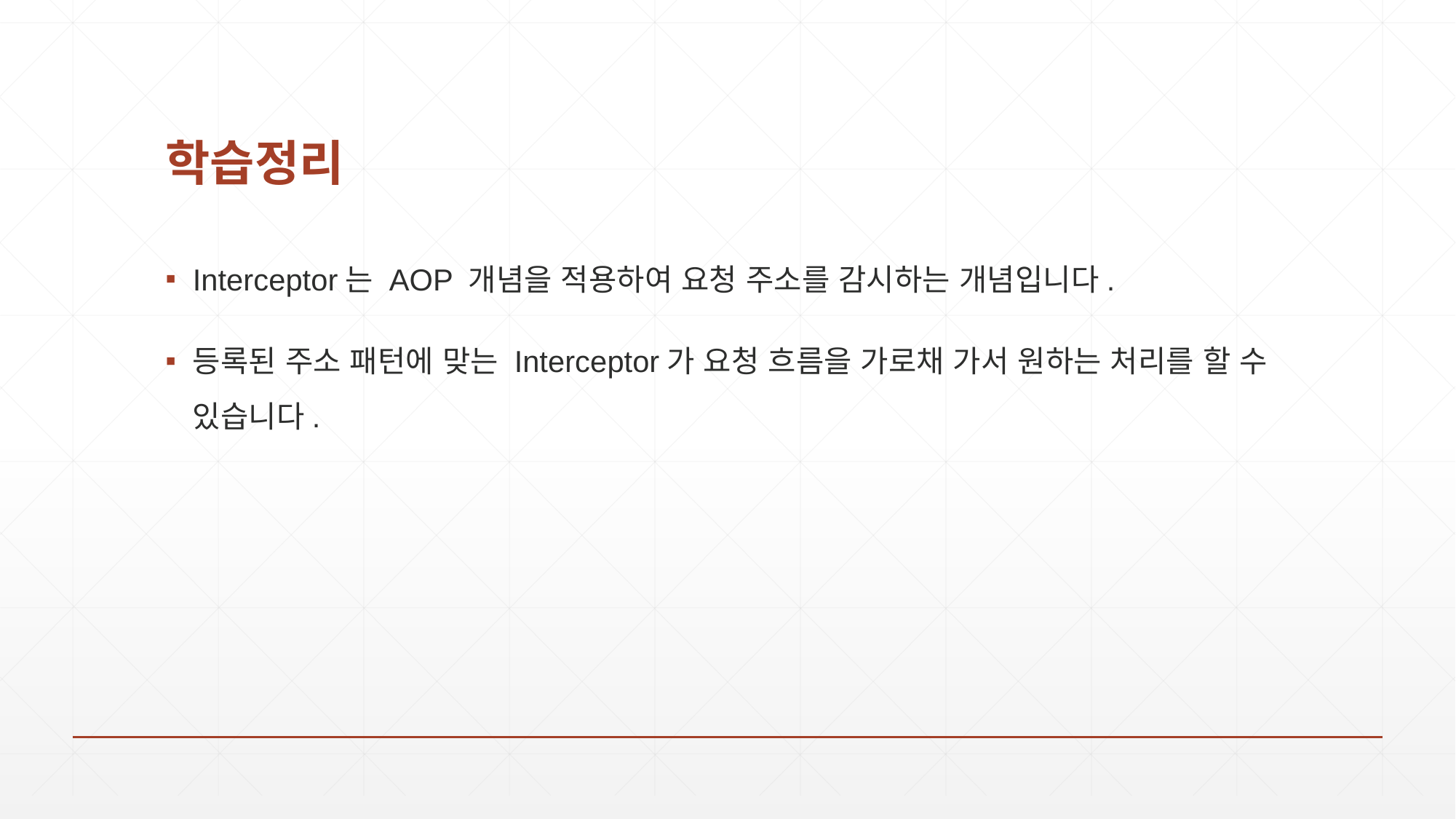

# 학습정리
Interceptor는 AOP 개념을 적용하여 요청 주소를 감시하는 개념입니다.
등록된 주소 패턴에 맞는 Interceptor가 요청 흐름을 가로채 가서 원하는 처리를 할 수 있습니다.